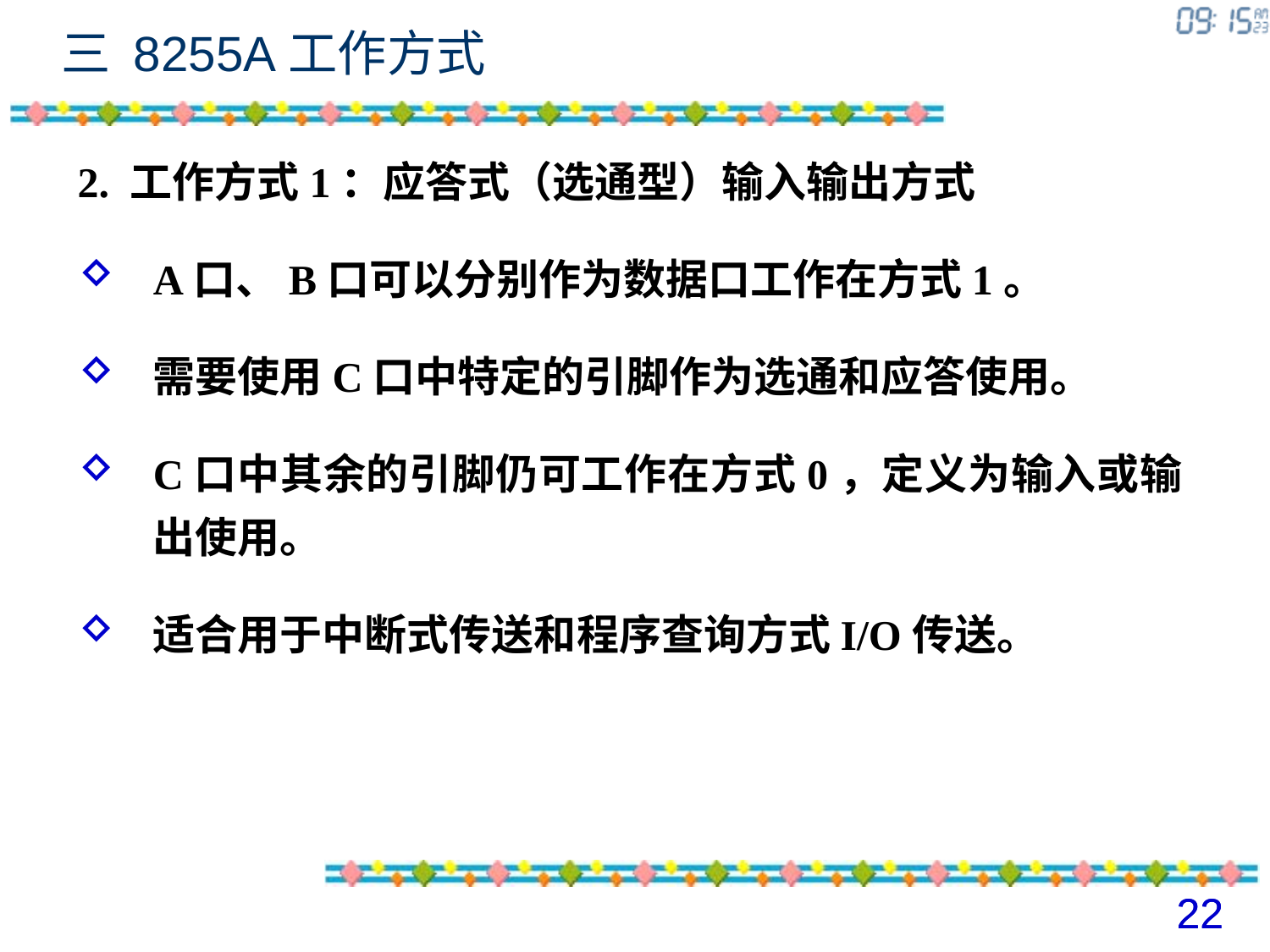

# 三 8255A工作方式
2. 工作方式1：应答式（选通型）输入输出方式
A口、B口可以分别作为数据口工作在方式1。
需要使用C口中特定的引脚作为选通和应答使用。
C口中其余的引脚仍可工作在方式0，定义为输入或输出使用。
适合用于中断式传送和程序查询方式I/O传送。